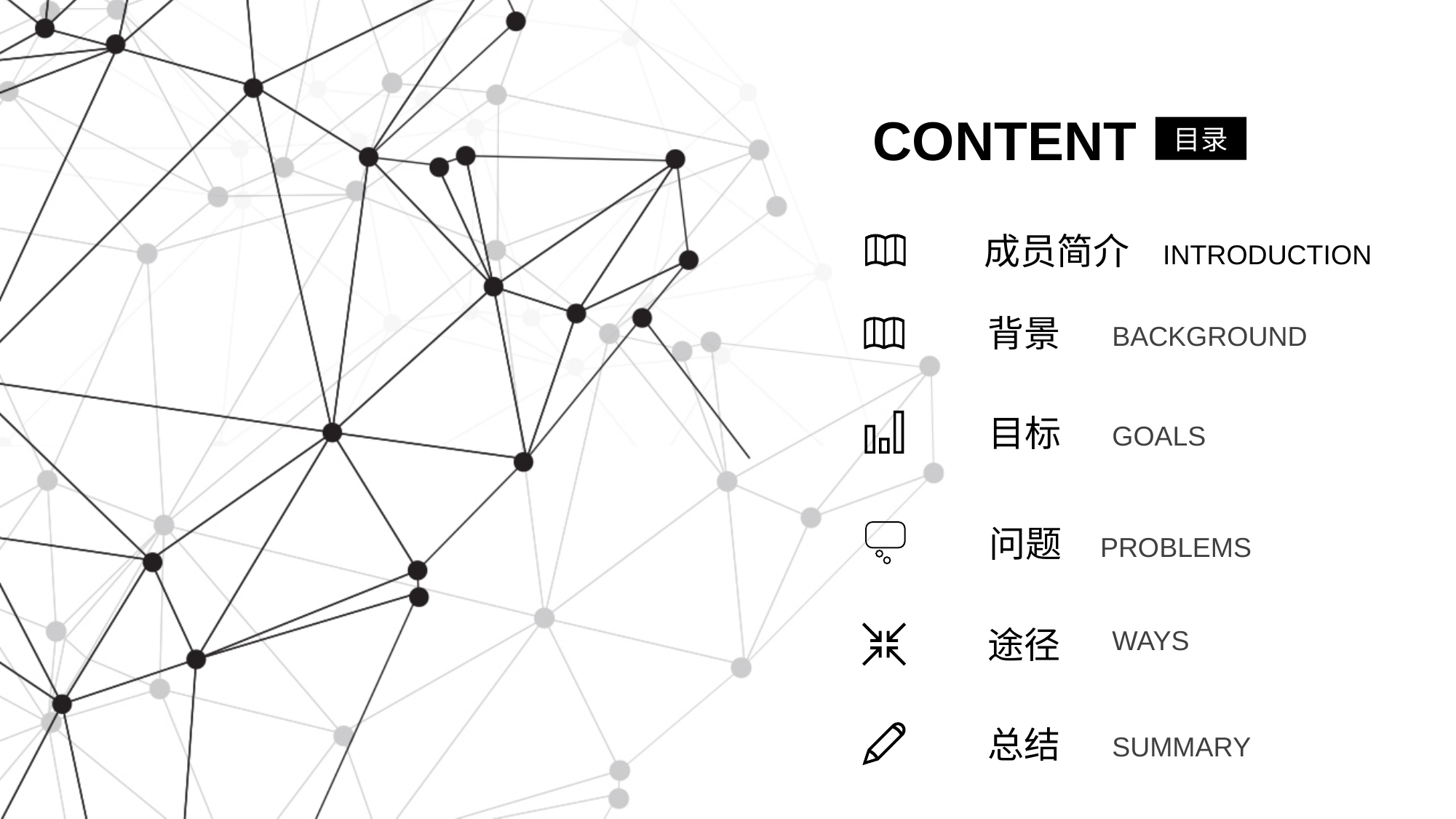

CONTENT
目录
成员简介   INTRODUCTION

背景
BACKGROUND

目标

GOALS
问题

PROBLEMS
途径
WAYS

总结

SUMMARY